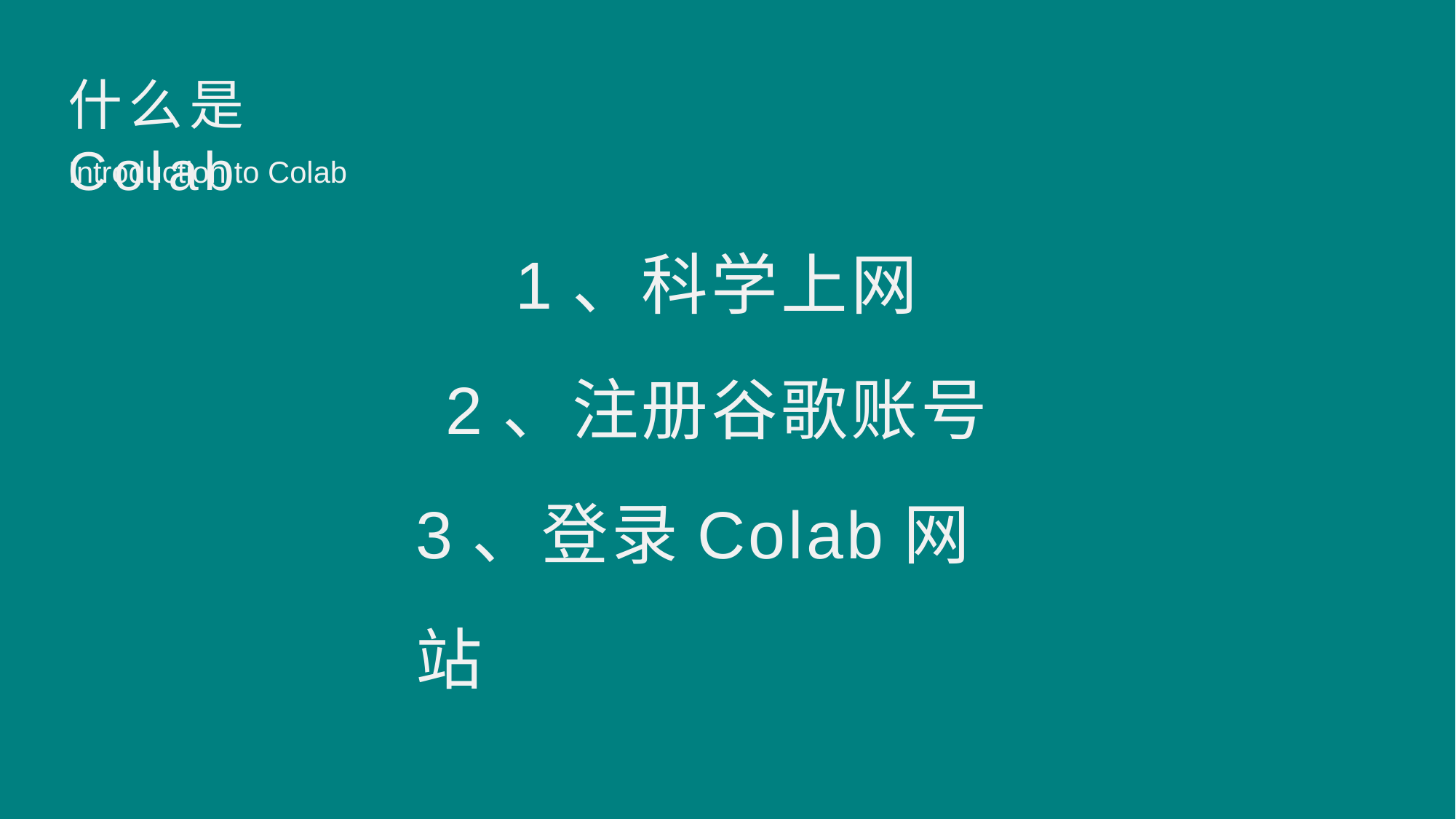

# 什么是Colab
Introduction to Colab
1、科学上网
2、注册谷歌账号 3、登录Colab网站